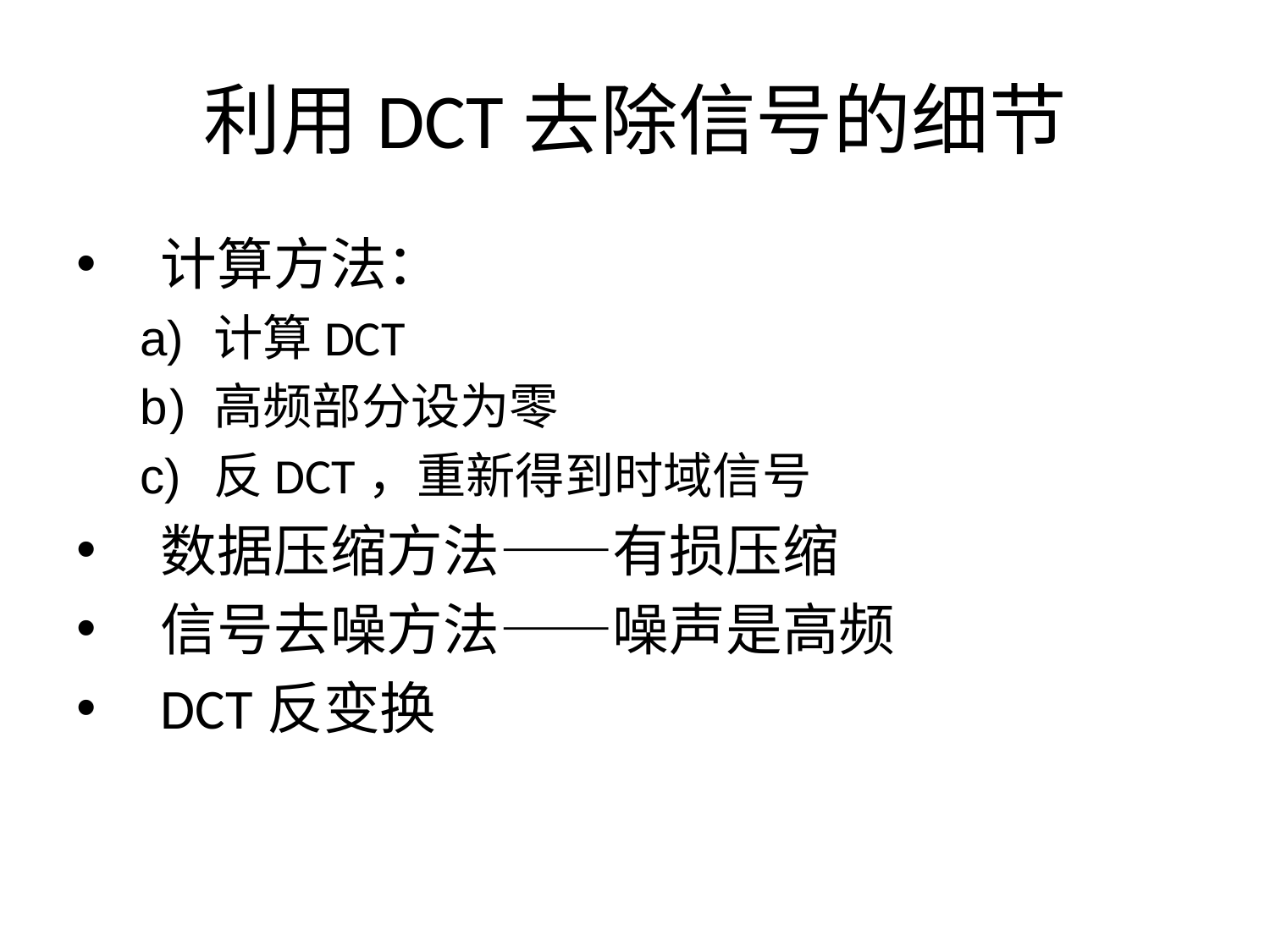

# 利用DCT去除信号的细节
计算方法：
计算DCT
高频部分设为零
反DCT，重新得到时域信号
数据压缩方法——有损压缩
信号去噪方法——噪声是高频
DCT反变换